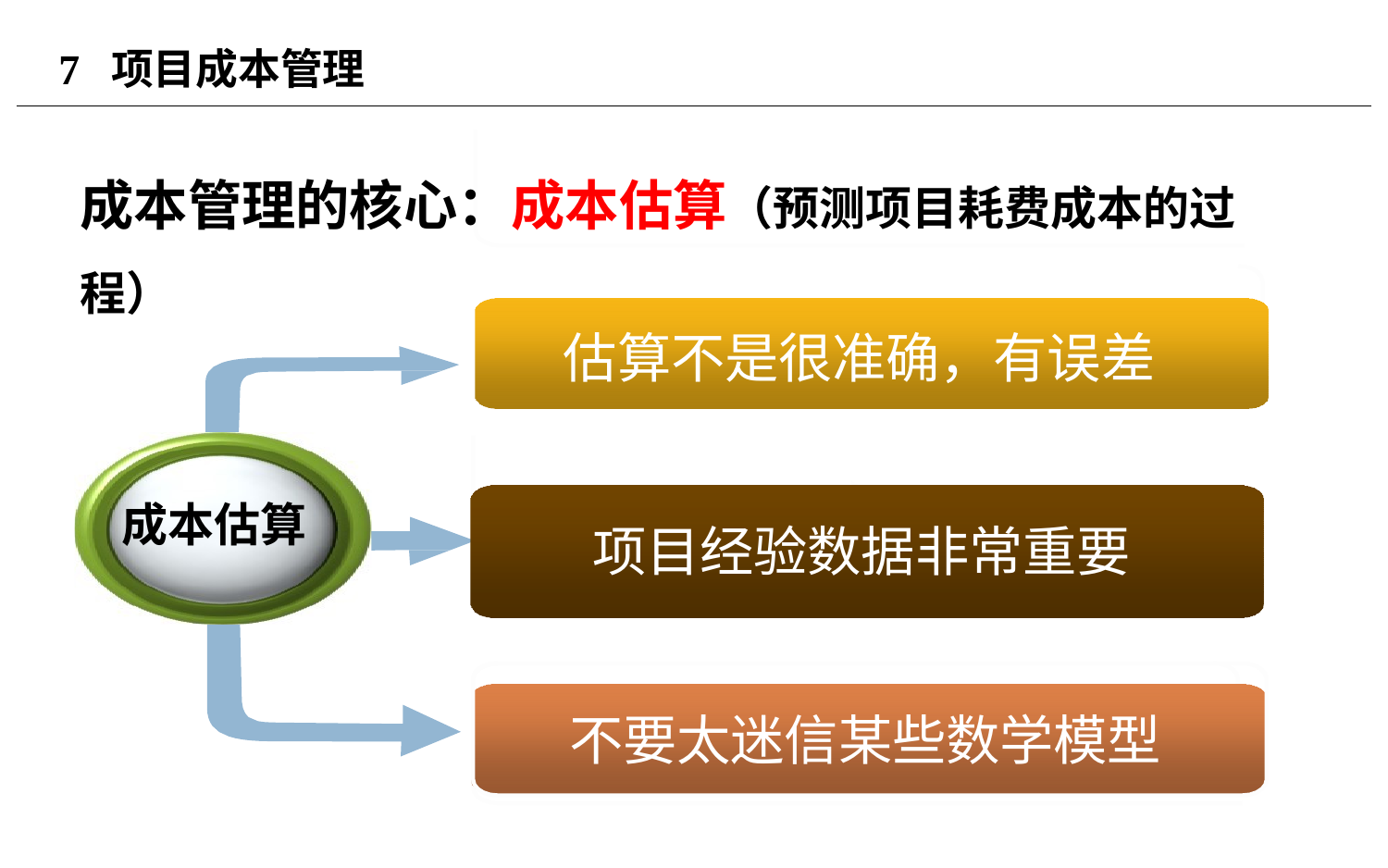

# 7  项目成本管理

成本管理的核心：成本估算（预测项目耗费成本的过程）

估算不是很准确，有误差

成本估算
项目经验数据非常重要

不要太迷信某些数学模型